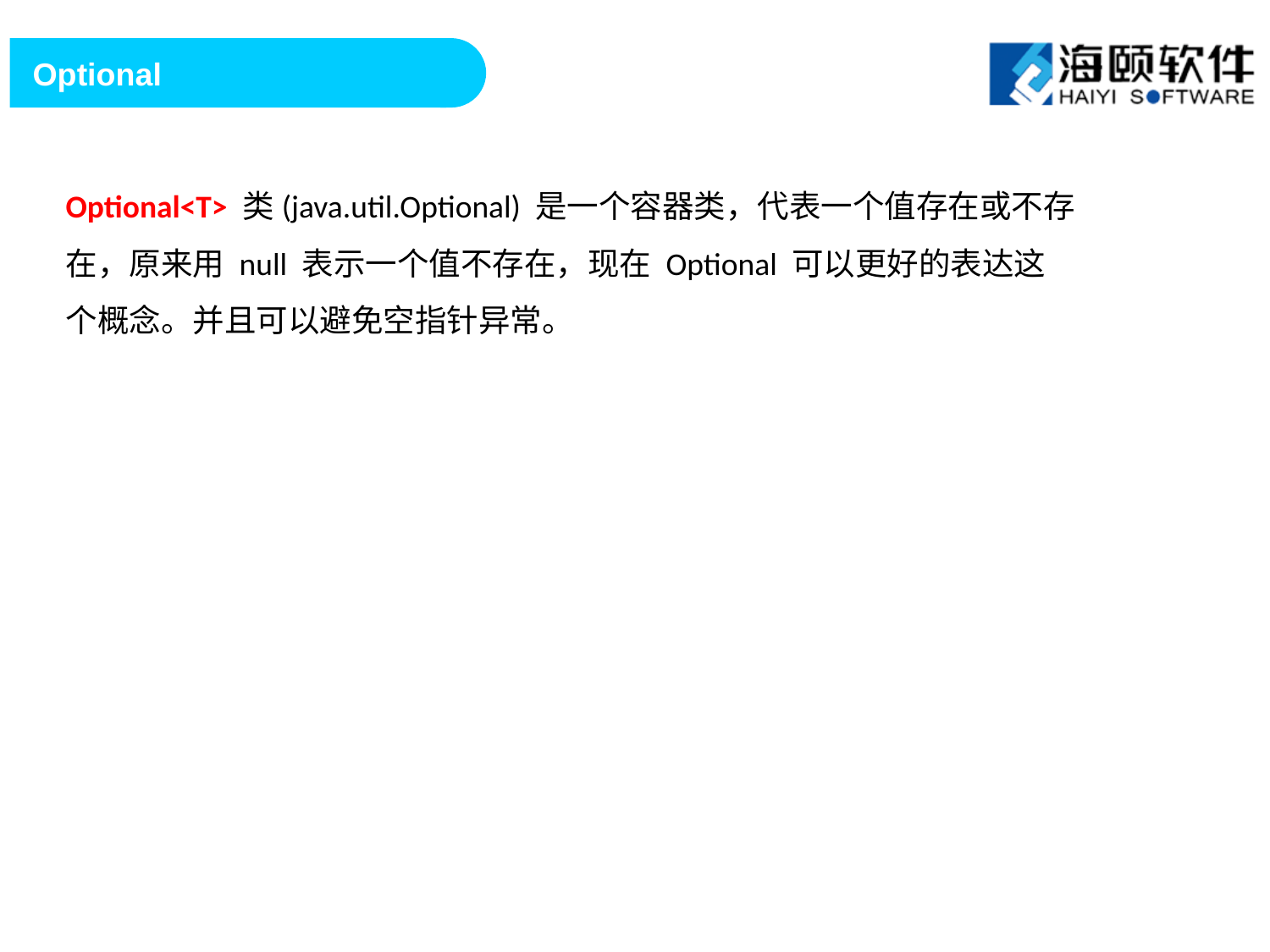

Optional
Optional<T> 类(java.util.Optional) 是一个容器类，代表一个值存在或不存在，原来用 null 表示一个值不存在，现在 Optional 可以更好的表达这个概念。并且可以避免空指针异常。